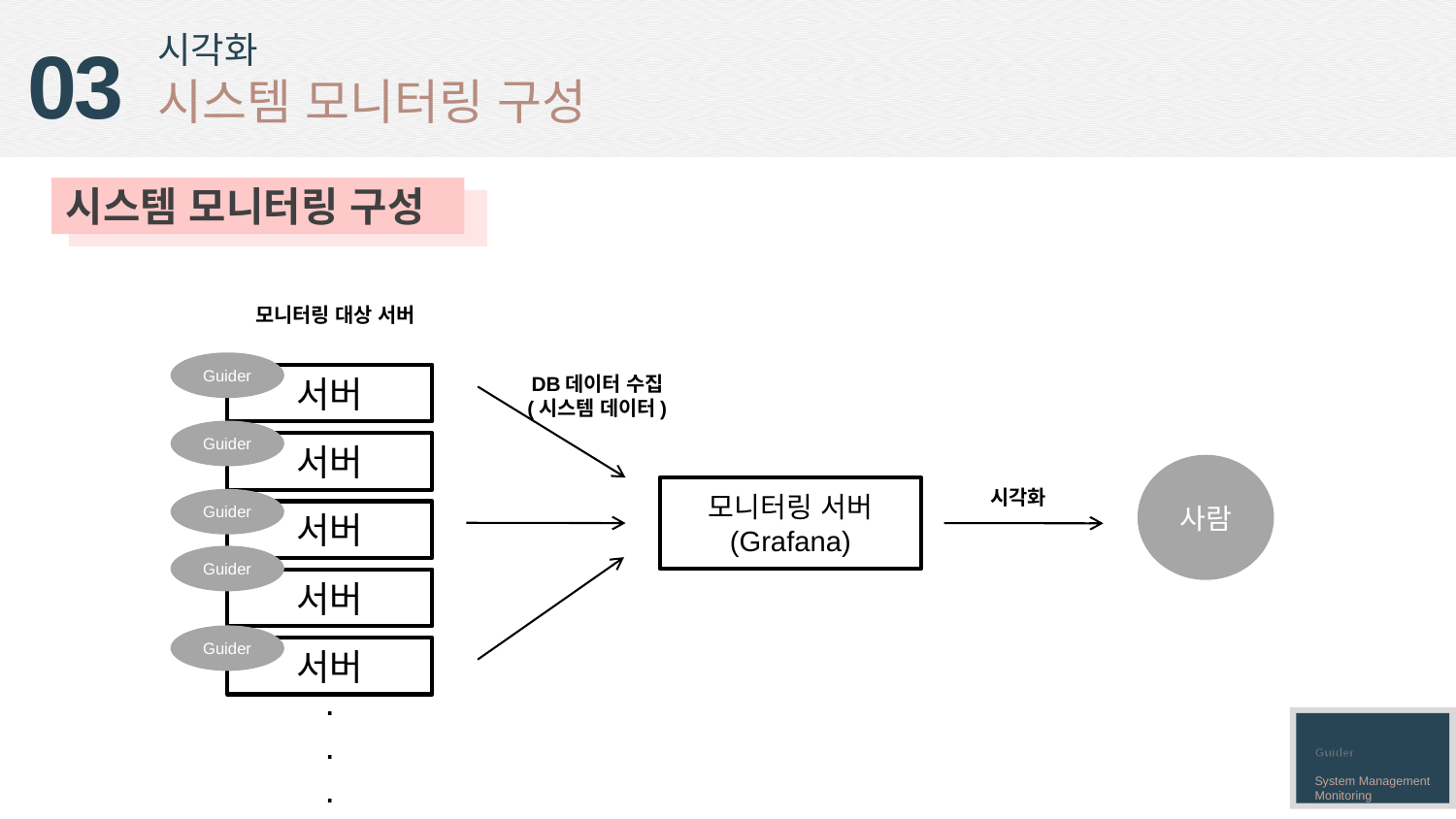

시각화
시스템 모니터링 구성
03
시스템 모니터링 구성

모니터링 대상 서버
Guider
DB데이터 수집
(시스템 데이터)
서버
Guider
서버
사람
모니터링 서버
(Grafana)
시각화
Guider
서버
Guider
서버
Guider
서버
.
.
.

Guider

System Management Monitoring